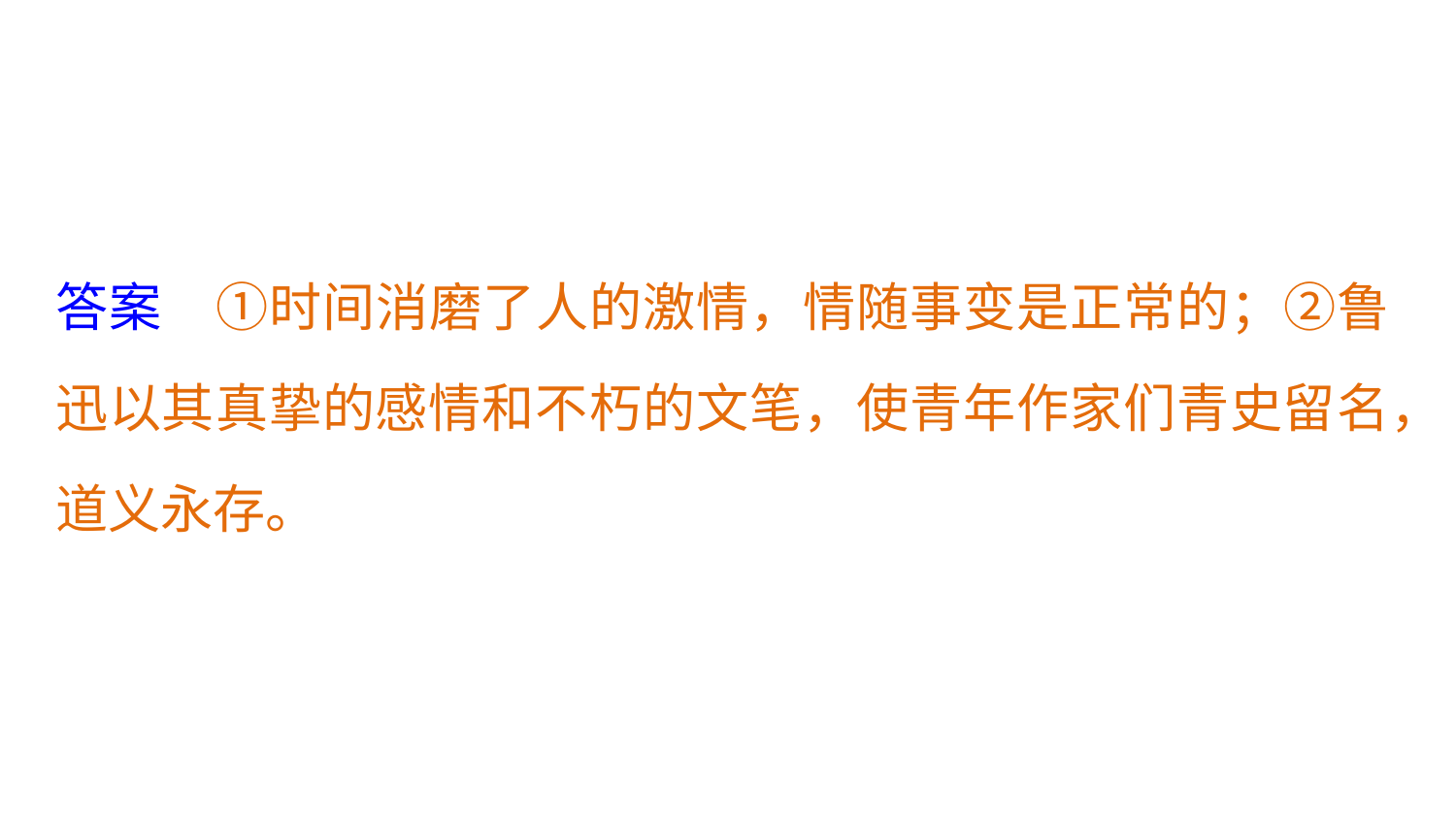

答案　①时间消磨了人的激情，情随事变是正常的；②鲁迅以其真挚的感情和不朽的文笔，使青年作家们青史留名，道义永存。